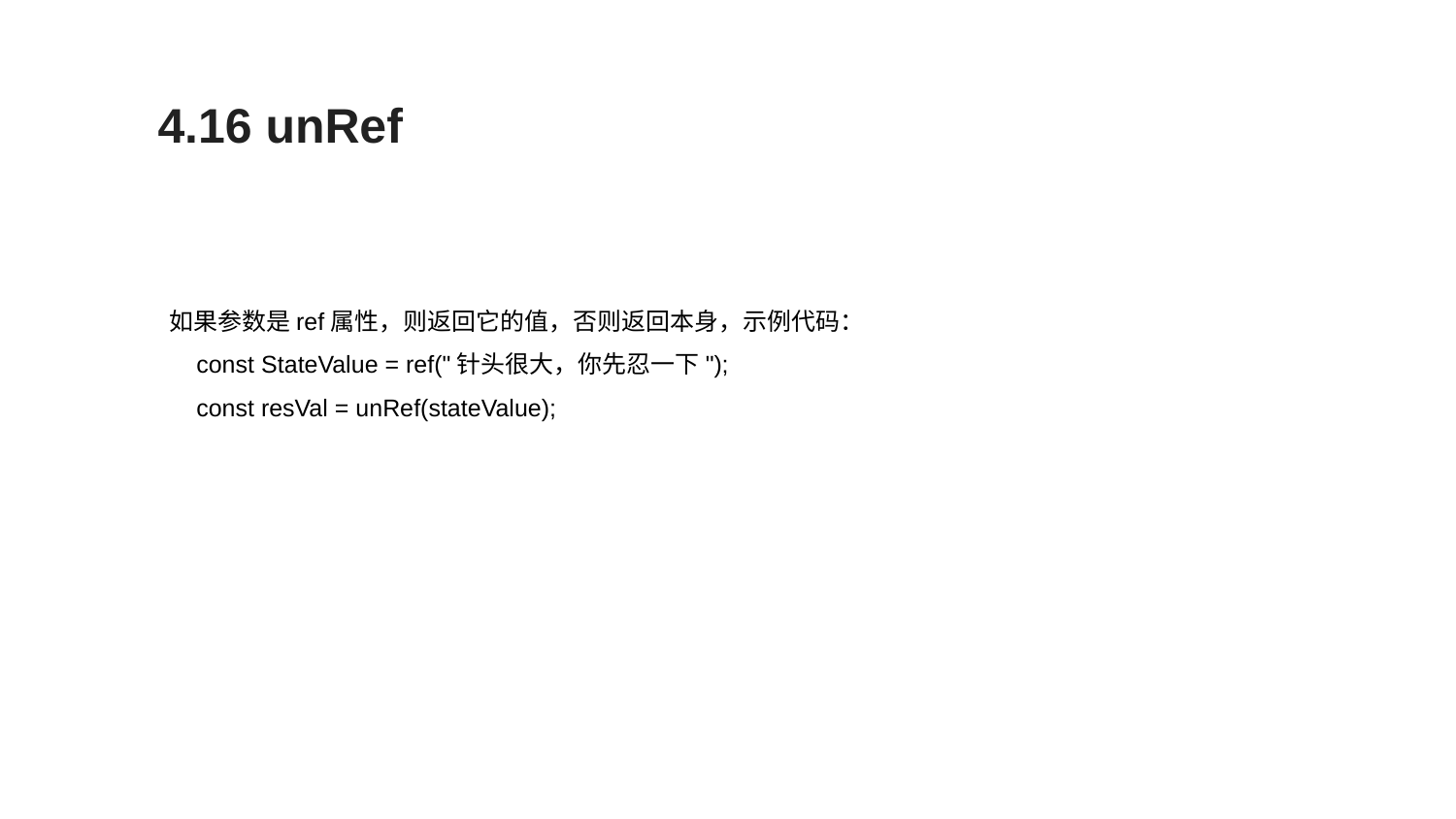

4.16 unRef
如果参数是ref属性，则返回它的值，否则返回本身，示例代码：
    const StateValue = ref("针头很大，你先忍一下");
    const resVal = unRef(stateValue);